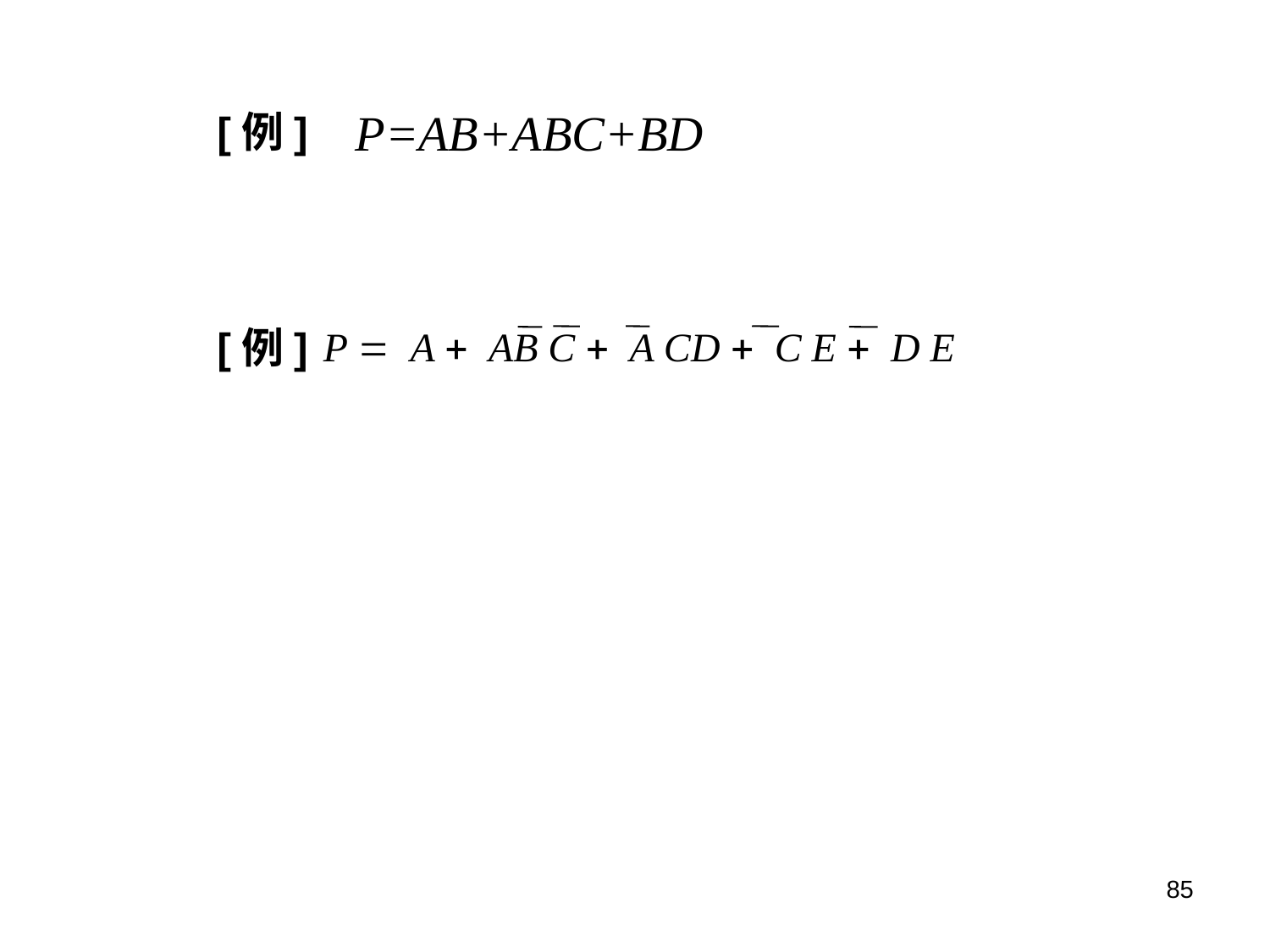

[例]
P=AB+ABC+BD
[例]
P = A + AB C + A CD + C E + D E

85